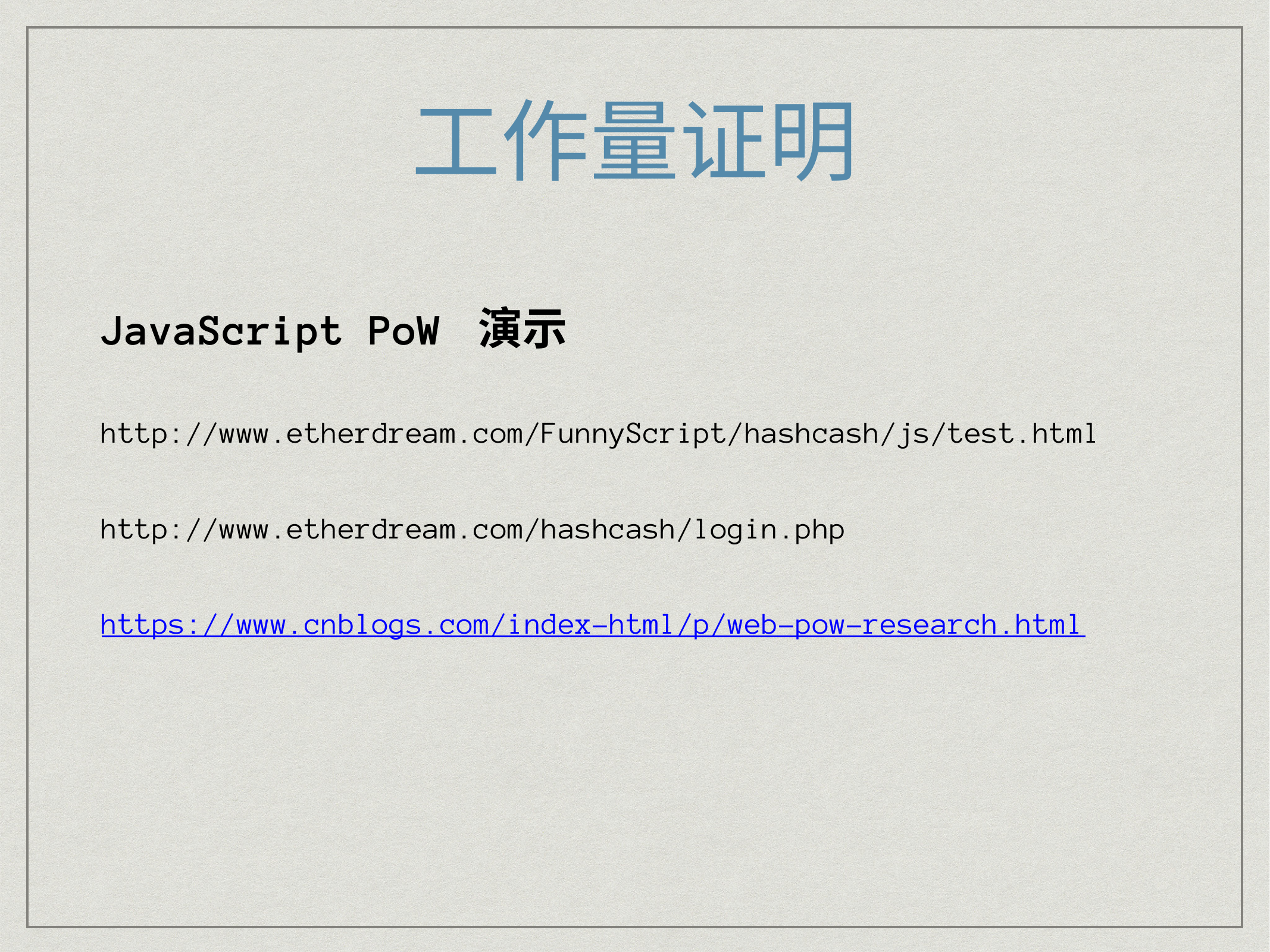

# 工作量证明
JavaScript PoW 演示
http://www.etherdream.com/FunnyScript/hashcash/js/test.html
http://www.etherdream.com/hashcash/login.php
https://www.cnblogs.com/index-html/p/web-pow-research.html